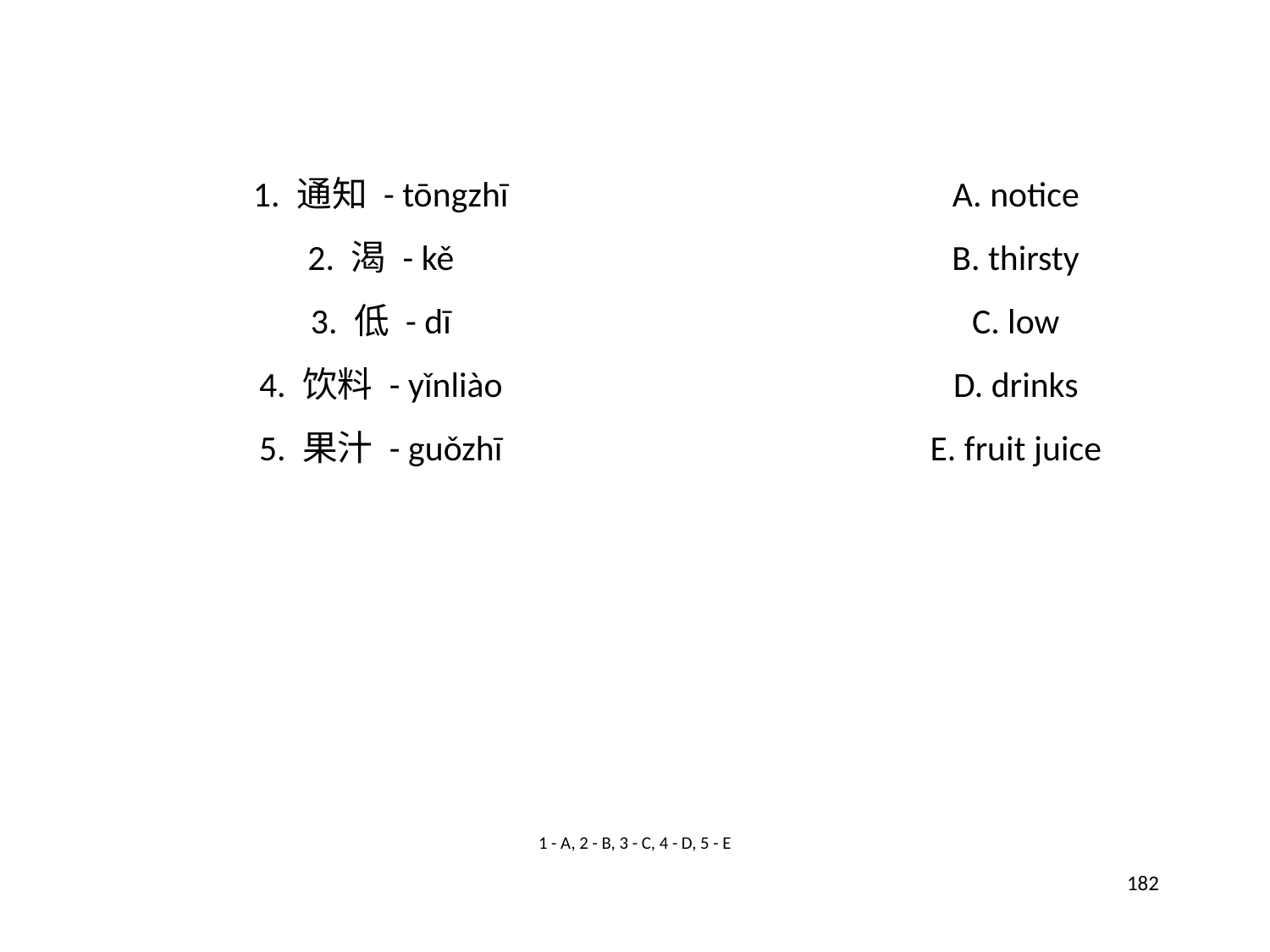

1. 通知 - tōngzhī

A. notice

2. 渴 - kě

B. thirsty

3. 低 - dī

C. low

4. 饮料 - yǐnliào

D. drinks

5. 果汁 - guǒzhī

E. fruit juice
1 - A, 2 - B, 3 - C, 4 - D, 5 - E

182